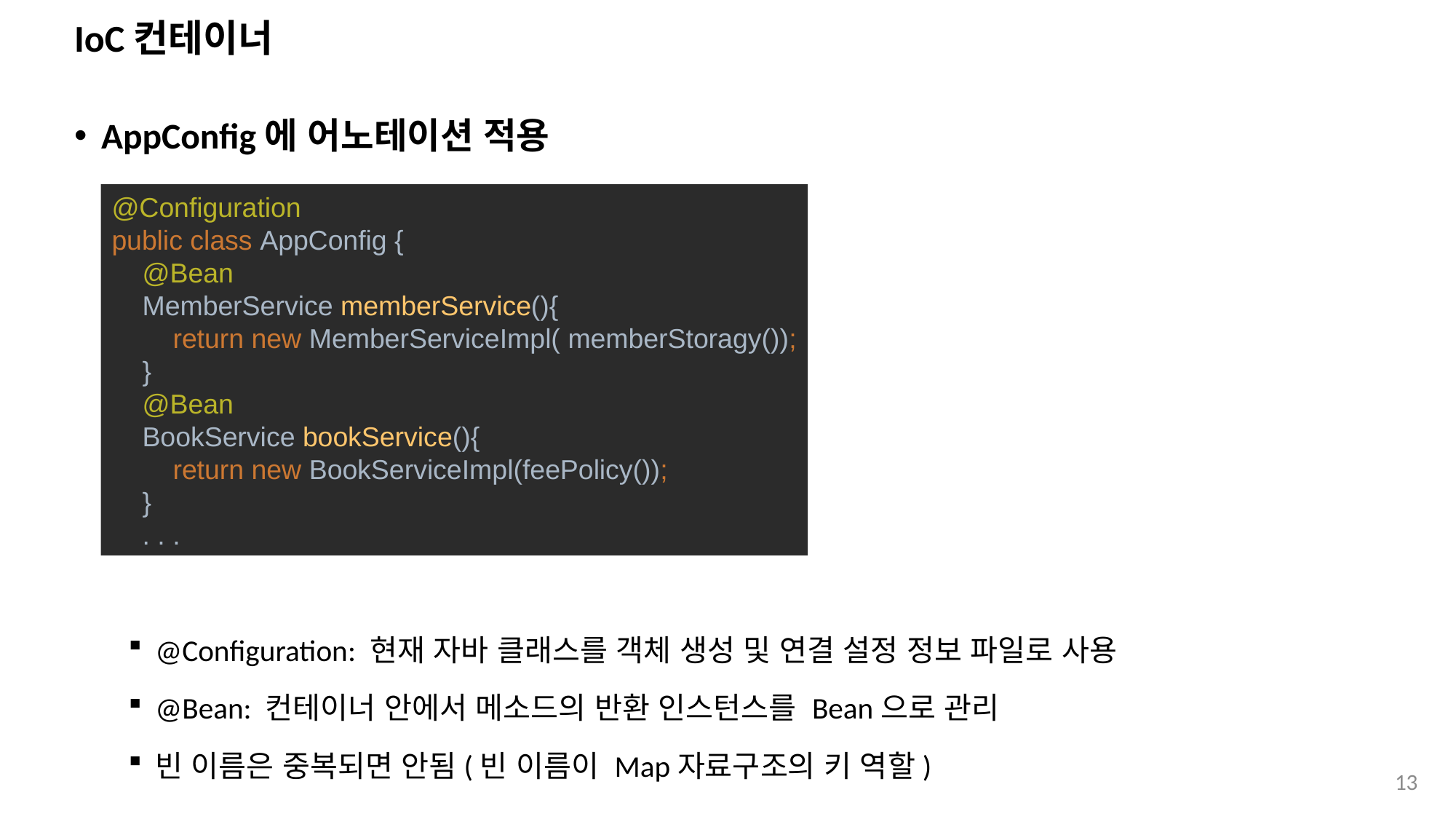

# IoC컨테이너
AppConfig에 어노테이션 적용

@Configuration: 현재 자바 클래스를 객체 생성 및 연결 설정 정보 파일로 사용
@Bean: 컨테이너 안에서 메소드의 반환 인스턴스를 Bean으로 관리
빈 이름은 중복되면 안됨(빈 이름이 Map자료구조의 키 역할)

@Configuration
public class AppConfig {
    @Bean
    MemberService memberService(){
        return new MemberServiceImpl( memberStoragy());
    }
    @Bean
    BookService bookService(){
        return new BookServiceImpl(feePolicy());
    }
    . . .
13